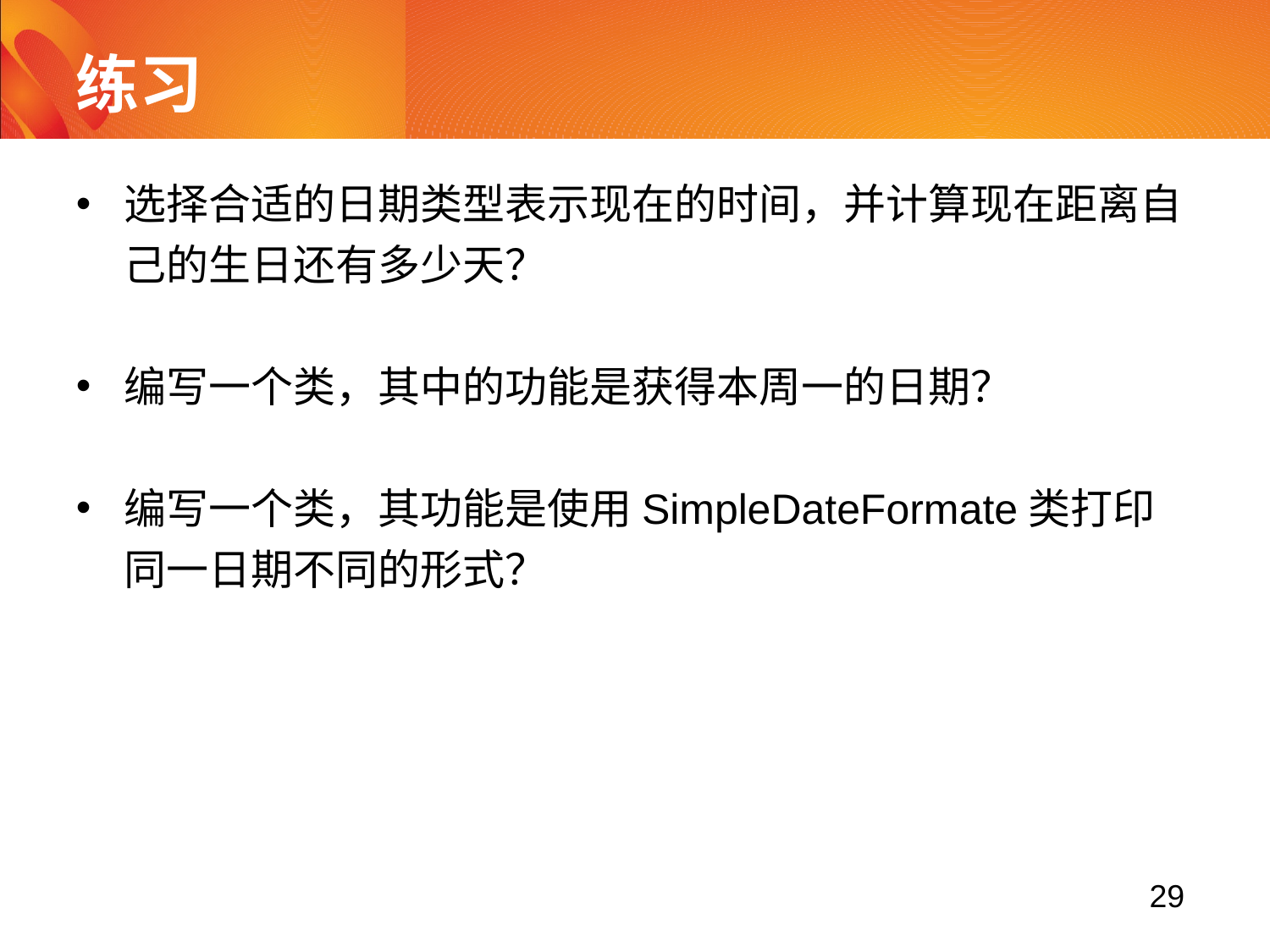

# 练习
选择合适的日期类型表示现在的时间，并计算现在距离自己的生日还有多少天？

编写一个类，其中的功能是获得本周一的日期？

编写一个类，其功能是使用SimpleDateFormate类打印同一日期不同的形式？